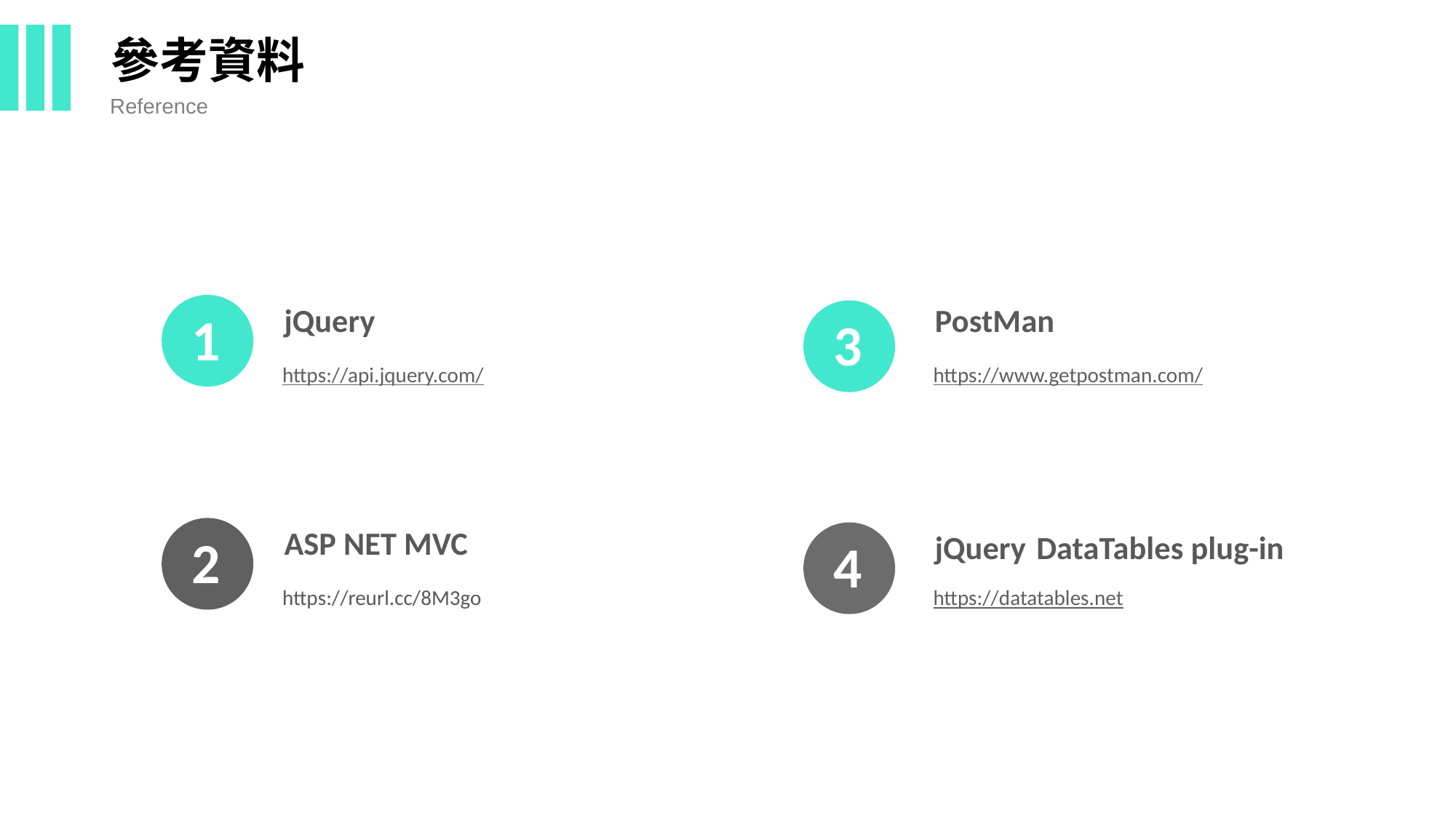

參考資料
Reference

jQuery
PostMan
1

3
https://api.jquery.com/
https://www.getpostman.com/
ASP NET MVC
jQuery DataTables plug-in

2

4
https://reurl.cc/8M3go
https://datatables.net